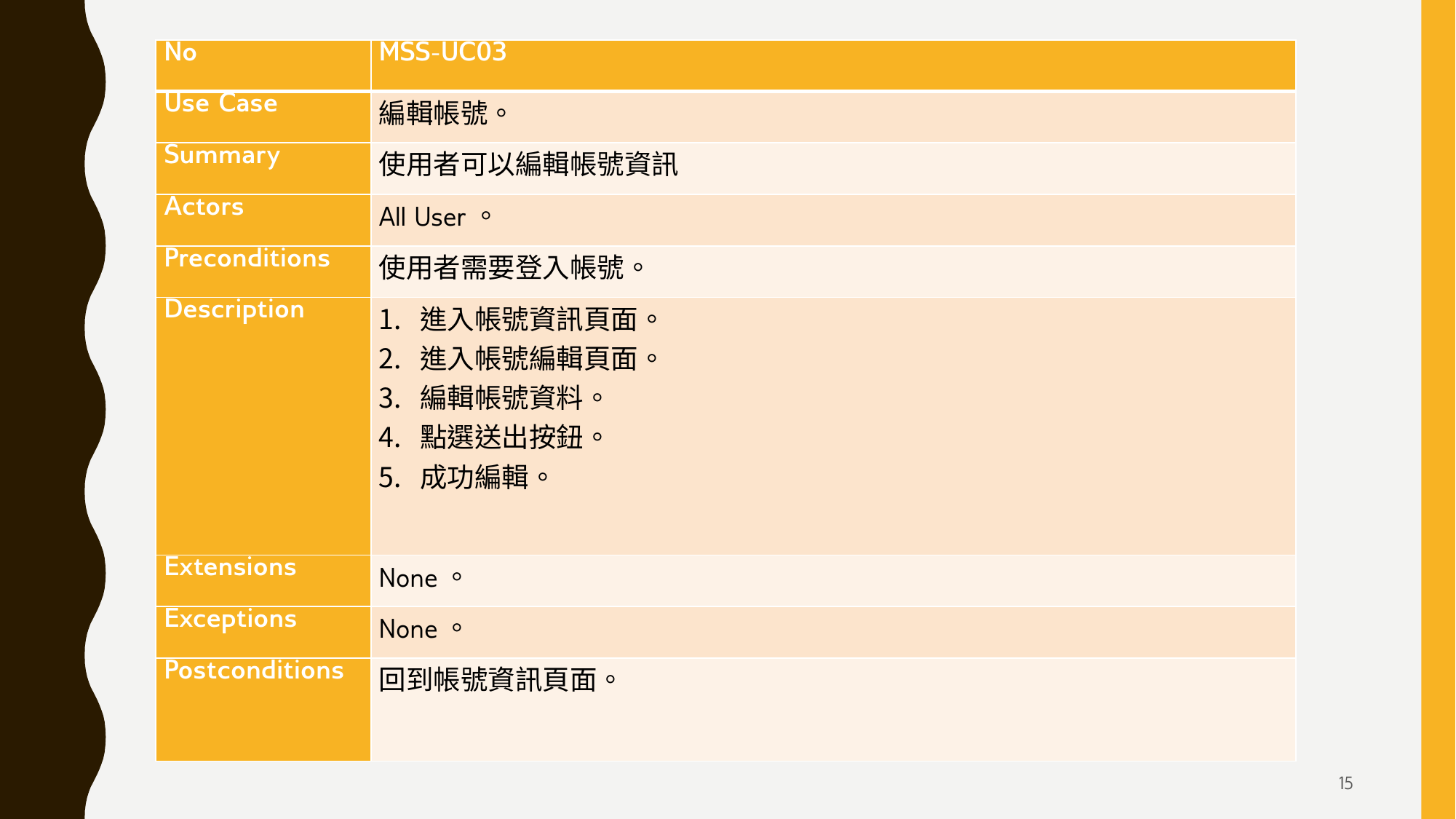

| No | MSS-UC03 |
| --- | --- |
| Use Case | 編輯帳號。 |
| Summary | 使用者可以編輯帳號資訊 |
| Actors | All User。 |
| Preconditions | 使用者需要登入帳號。 |
| Description | 進入帳號資訊頁面。 進入帳號編輯頁面。 編輯帳號資料。 點選送出按鈕。 成功編輯。 |
| Extensions | None。 |
| Exceptions | None。 |
| Postconditions | 回到帳號資訊頁面。 |
15